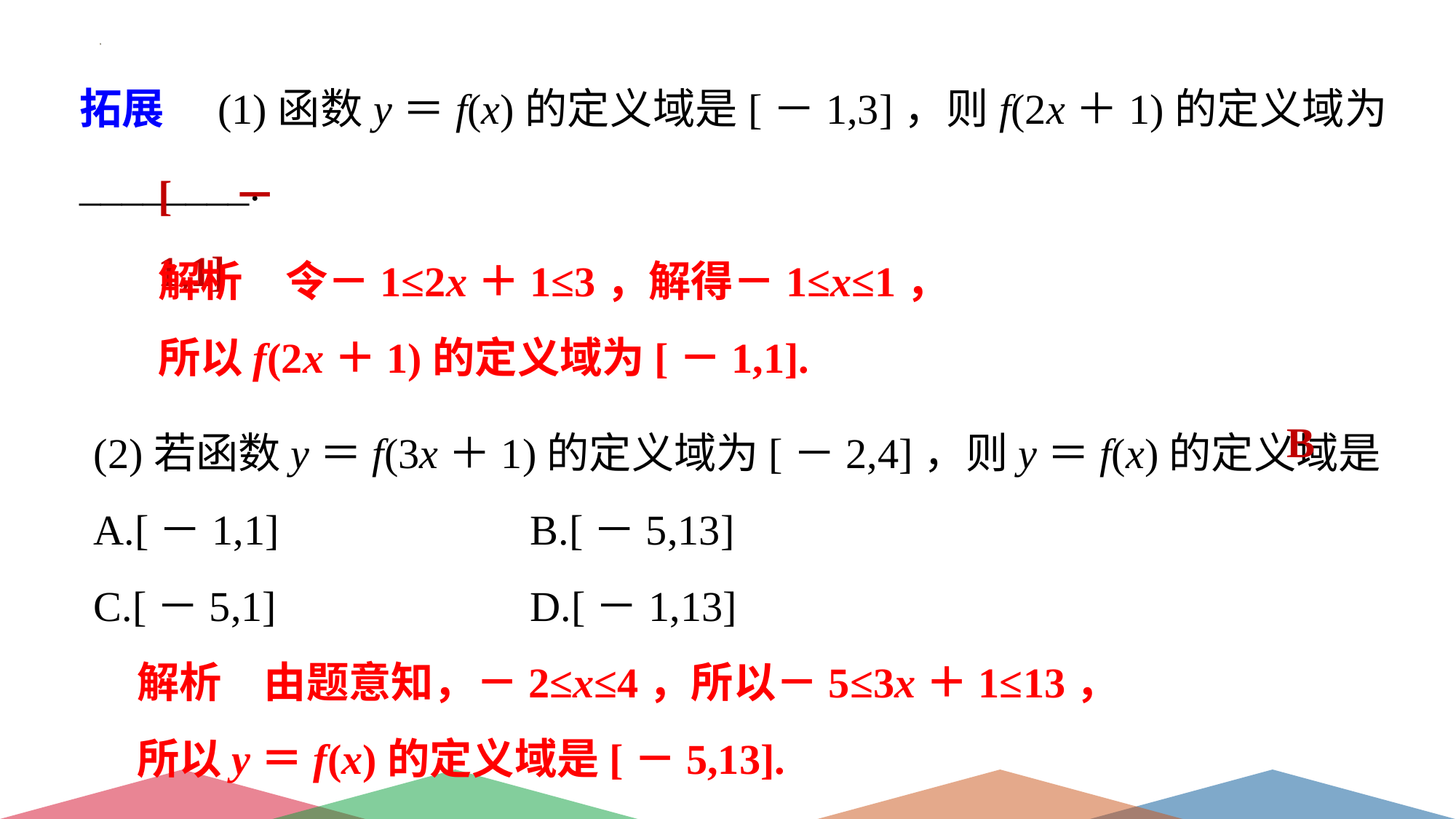

拓展　(1)函数y＝f(x)的定义域是[－1,3]，则f(2x＋1)的定义域为________.
[－1,1]
解析　令－1≤2x＋1≤3，解得－1≤x≤1，
所以f(2x＋1)的定义域为[－1,1].
(2)若函数y＝f(3x＋1)的定义域为[－2,4]，则y＝f(x)的定义域是
A.[－1,1]  			B.[－5,13]
C.[－5,1]  			D.[－1,13]
B
解析　由题意知，－2≤x≤4，所以－5≤3x＋1≤13，
所以y＝f(x)的定义域是[－5,13].